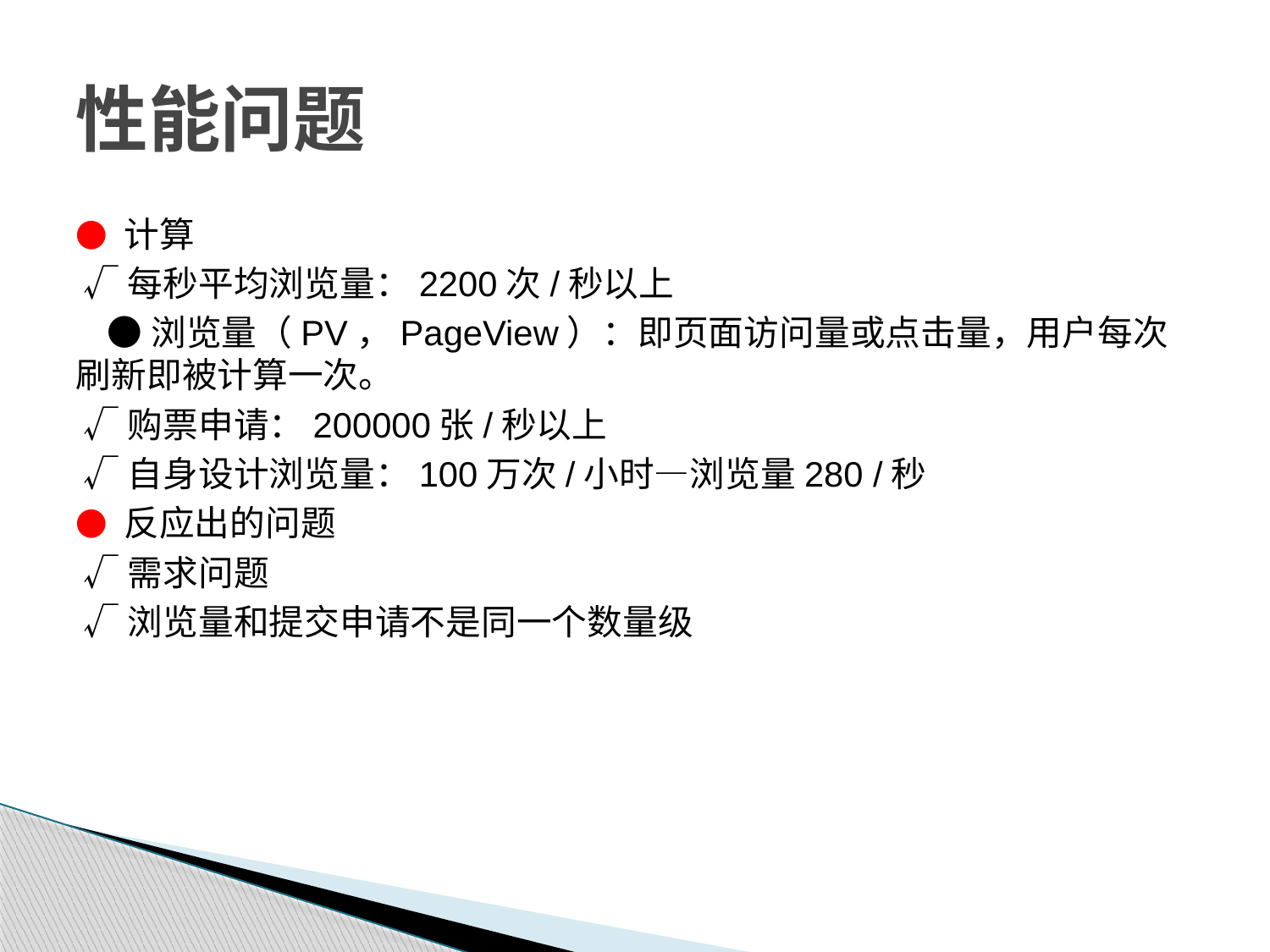

# 性能问题
● 计算
 √每秒平均浏览量：2200次/秒以上
    ●浏览量（PV，PageView）：即页面访问量或点击量，用户每次刷新即被计算一次。
 √购票申请：200000张/秒以上
 √自身设计浏览量：100万次/小时—浏览量280 /秒
● 反应出的问题
 √需求问题
 √浏览量和提交申请不是同一个数量级